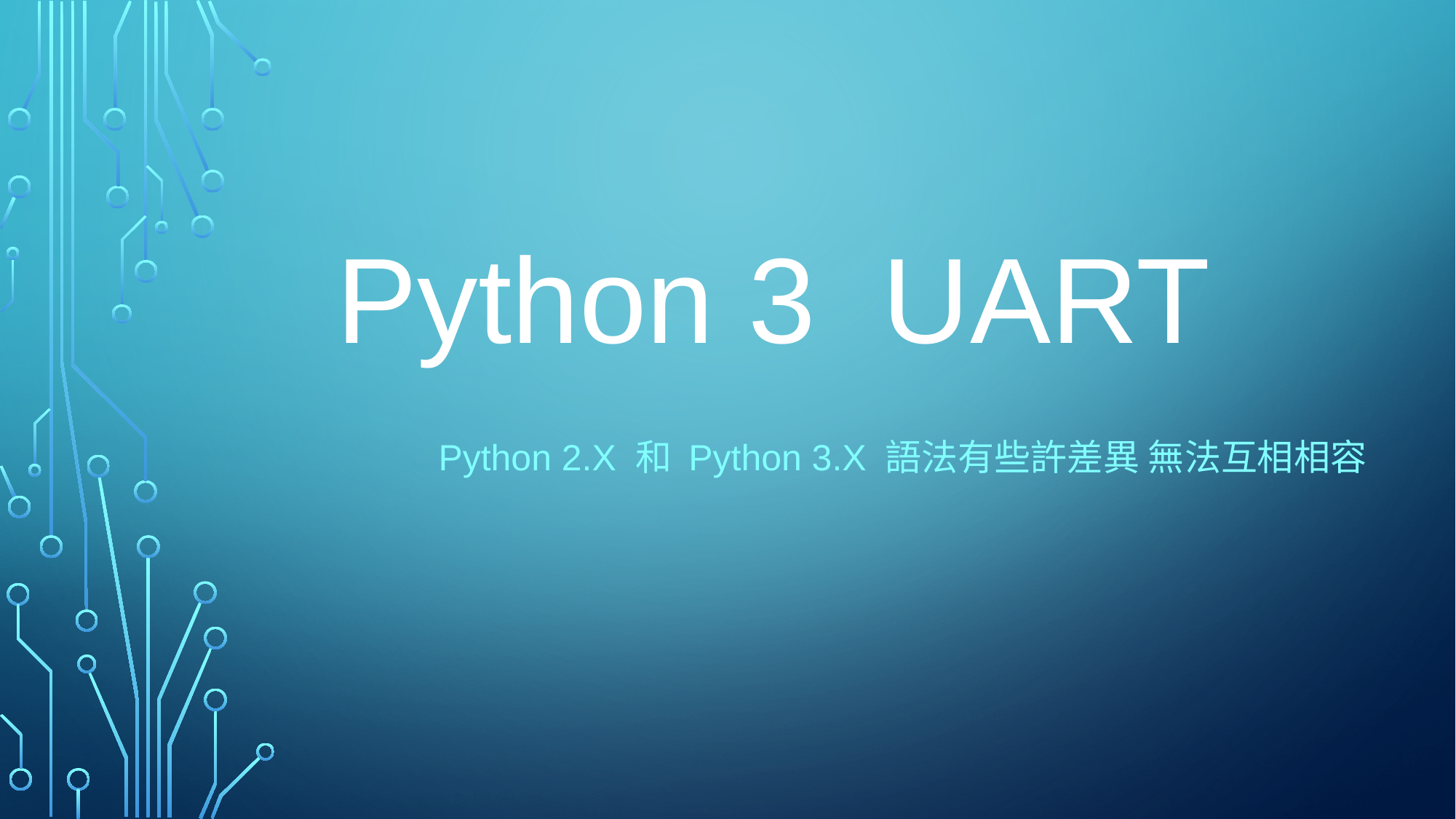

# Python 3  UART
                      Python 2.X 和 Python 3.X 語法有些許差異 無法互相相容